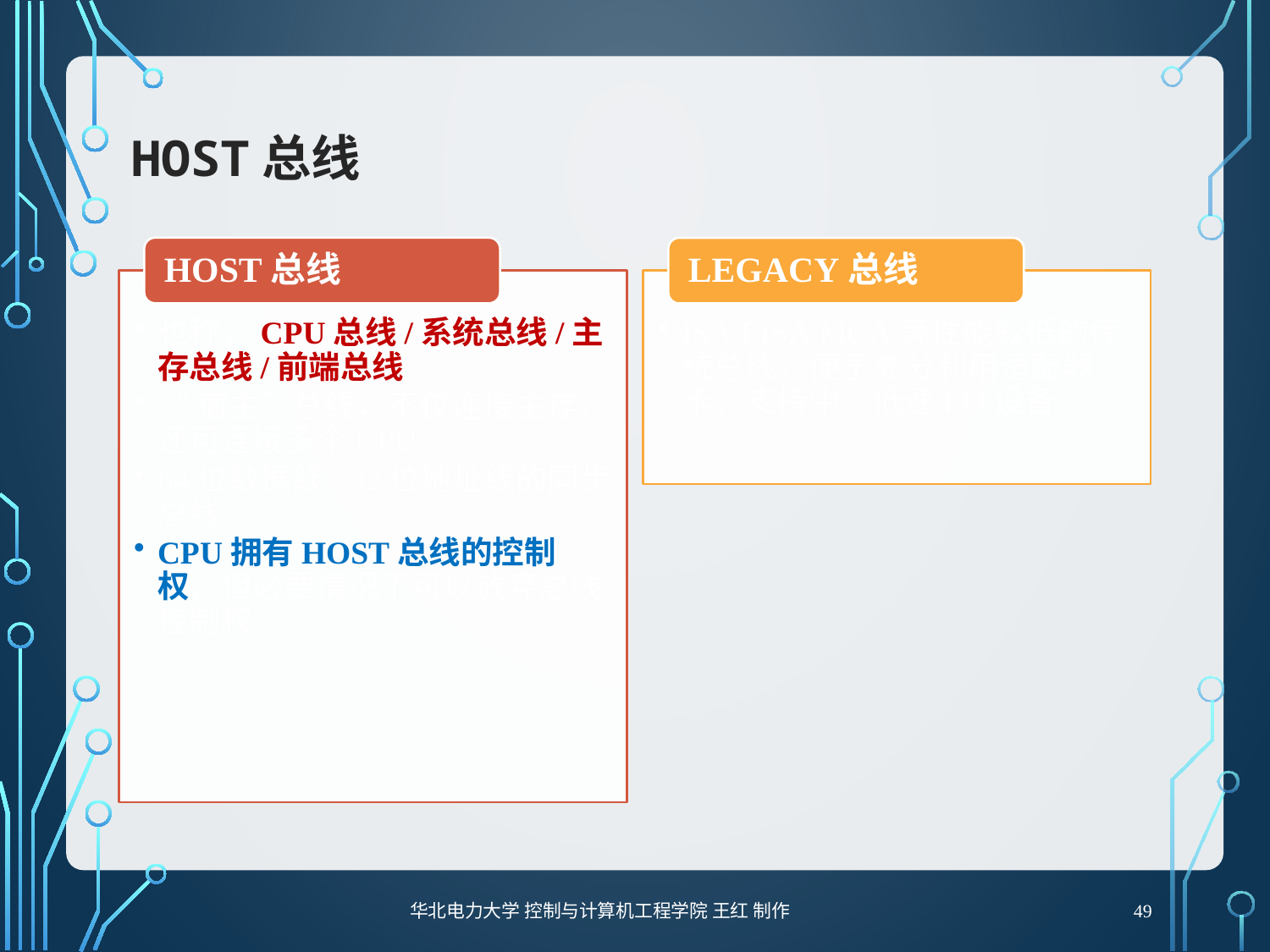

# HOST总线
也称，CPU总线/系统总线/主存总线/前端总线
“宿主”总线，不仅连接主存，还可连接多个CPU
64位数据线+32位地址线的同步总线
CPU拥有HOST总线的控制权，但必要情况下可以放弃总线控制权
HOST总线
ISA,EISA,MCA等性能较低的传统总线，便于充分利用适配器卡，支持中、低速I/O设备
LEGACY总线
49
华北电力大学 控制与计算机工程学院 王红 制作